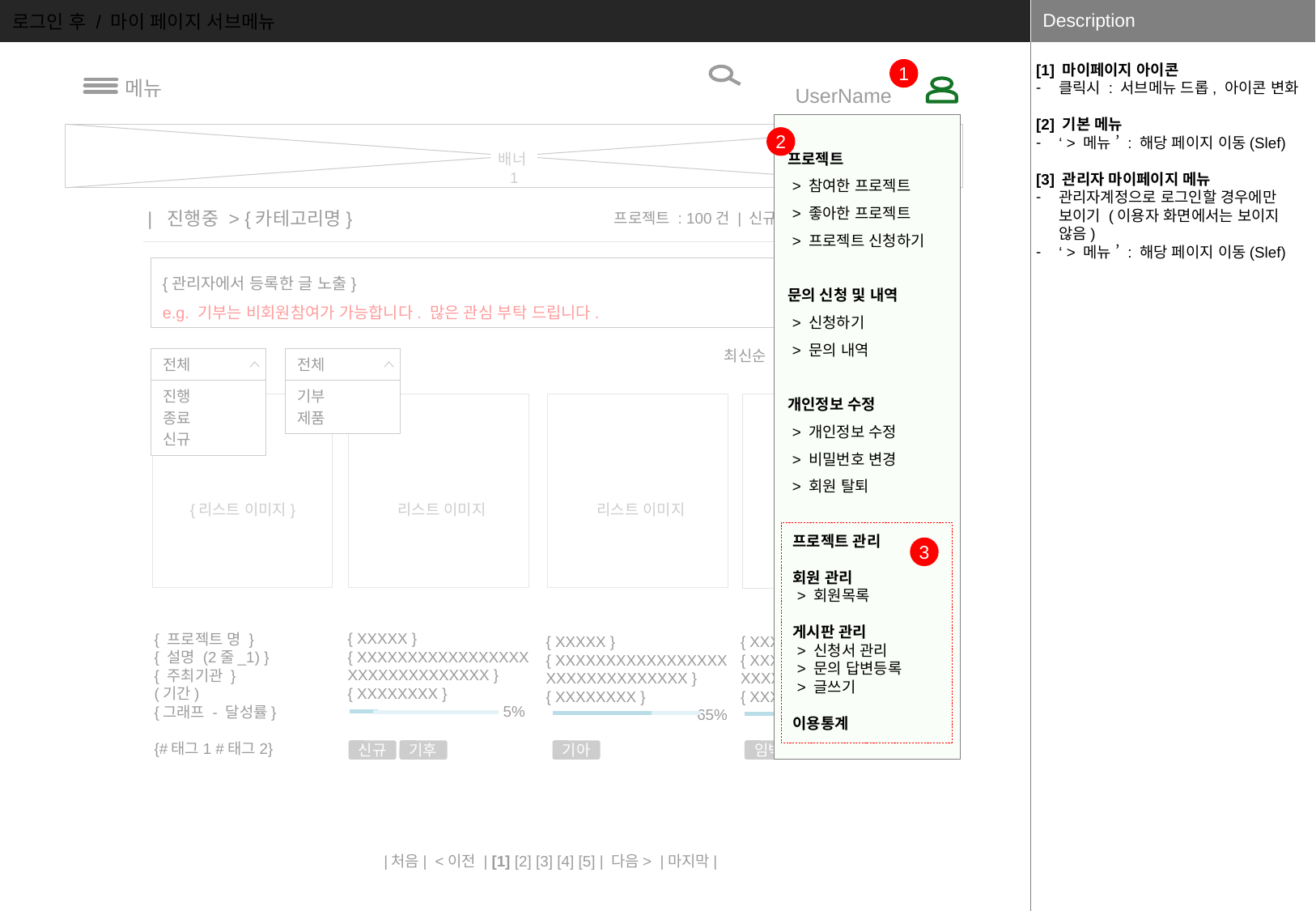

로그인 후 / 마이 페이지 서브메뉴

[1] 마이페이지 아이콘
클릭시 : 서브메뉴 드롭, 아이콘 변화

[2] 기본 메뉴
‘ > 메뉴 ’ : 해당 페이지 이동(Slef)

[3] 관리자 마이페이지 메뉴
관리자계정으로 로그인할 경우에만 보이기 (이용자 화면에서는 보이지 않음)
‘ > 메뉴 ’ : 해당 페이지 이동(Slef)

1
메뉴
UserName

프로젝트
 > 참여한 프로젝트
 > 좋아한 프로젝트
 > 프로젝트 신청하기

문의 신청 및 내역
 > 신청하기
 > 문의 내역

개인정보 수정
 > 개인정보 수정
 > 비밀번호 변경
 > 회원 탈퇴

배너1
2
|  진행중 > {카테고리명}
프로젝트 : 100건 | 신규 : 1건 | 종료임박 : 1건
{관리자에서 등록한 글 노출}
e.g. 기부는 비회원참여가 가능합니다. 많은 관심 부탁 드립니다.
최신순 | 종료임박순 | 인기순
전체

진행
종료
신규
전체

기부
제품
|  |
| --- |
|  |
| --- |
|  |
| --- |
|  |
| --- |
5
{리스트 이미지}
리스트 이미지
리스트 이미지
리스트 이미지

프로젝트 관리

회원 관리
 > 회원목록

게시판 관리
 > 신청서 관리
 > 문의 답변등록
 > 글쓰기

이용통계
3
{ 프로젝트 명 }
{ 설명 (2줄_1) }
{ 주최기관 }
(기간)
{그래프 - 달성률}

{#태그1 #태그2}
{ XXXXX }
{ XXXXXXXXXXXXXXXXXXXXXXXXXXXXXXX }
{ XXXXXXXX }
	        5%
{ XXXXX }
{ XXXXXXXXXXXXXXXXXXXXXXXXXXXXXXX }
{ XXXXXXXX }
	       65%
{ XXXXX }
{ XXXXXXXXXXXXXXXXXXXXXXXXXXXXXXX }
{ XXXXXXXX }
	       90%
신규
기후
기아
임박
|처음|  <이전 | [1] [2] [3] [4] [5] | 다음>  |마지막|